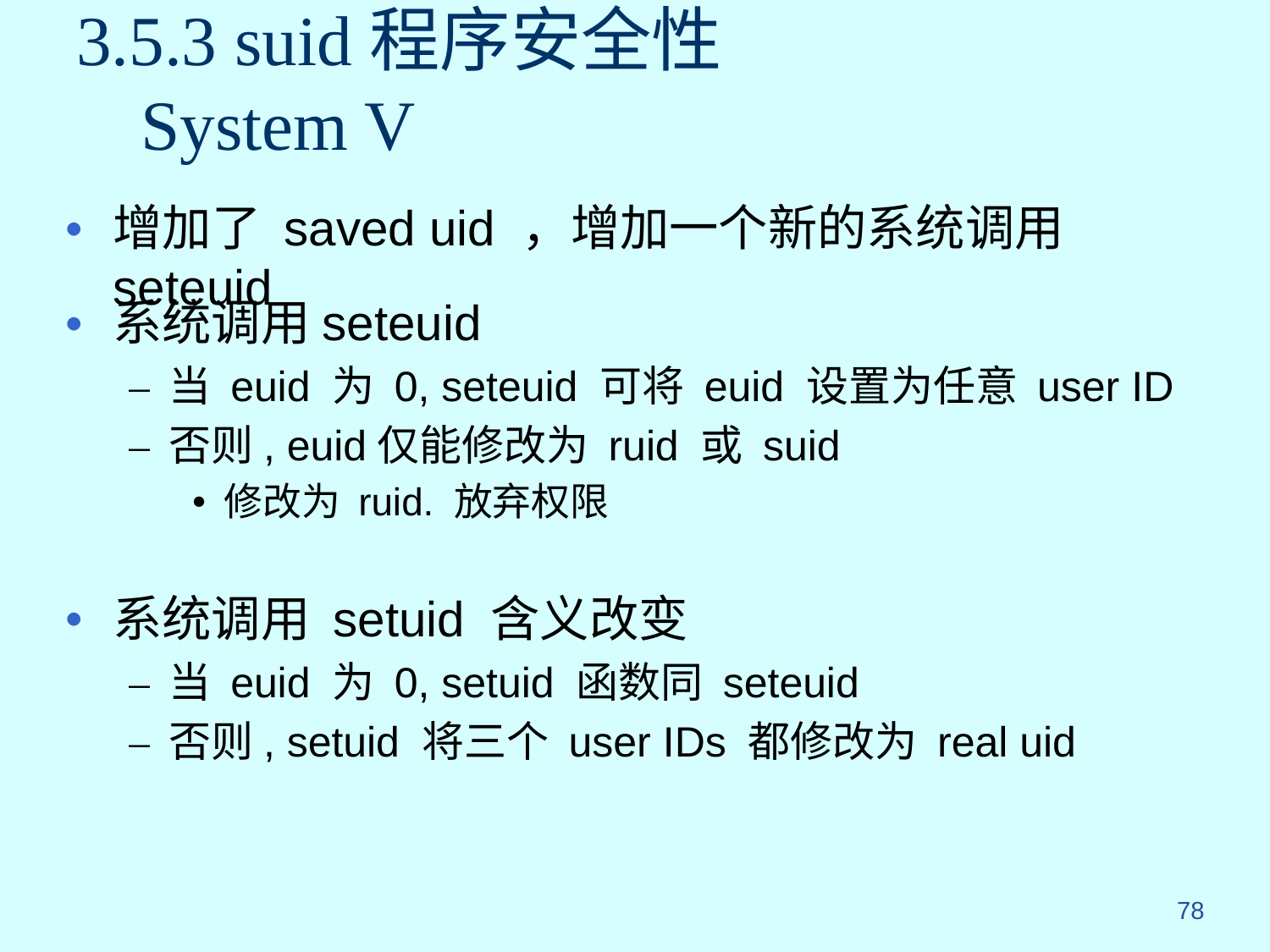

# 3.5.3 suid程序安全性 System V
增加了 saved uid ，增加一个新的系统调用seteuid
系统调用seteuid
当 euid 为 0, seteuid 可将 euid 设置为任意 user ID
否则, euid仅能修改为 ruid 或 suid
修改为 ruid. 放弃权限
系统调用 setuid 含义改变
当 euid 为 0, setuid 函数同 seteuid
否则, setuid 将三个 user IDs 都修改为 real uid
78
78